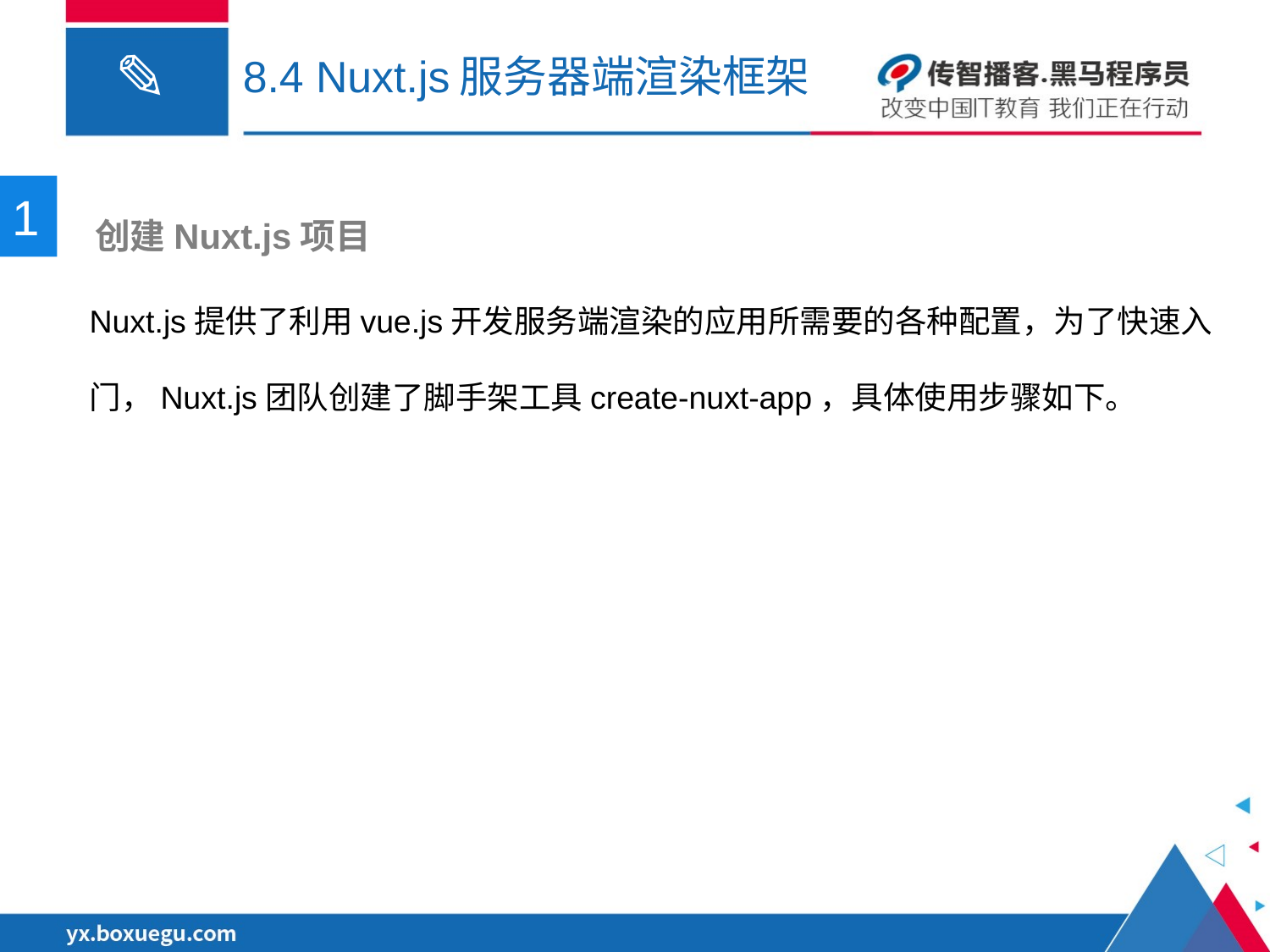

# 8.4 Nuxt.js服务器端渲染框架

1
  创建Nuxt.js项目
Nuxt.js提供了利用vue.js开发服务端渲染的应用所需要的各种配置，为了快速入门，Nuxt.js团队创建了脚手架工具create-nuxt-app，具体使用步骤如下。